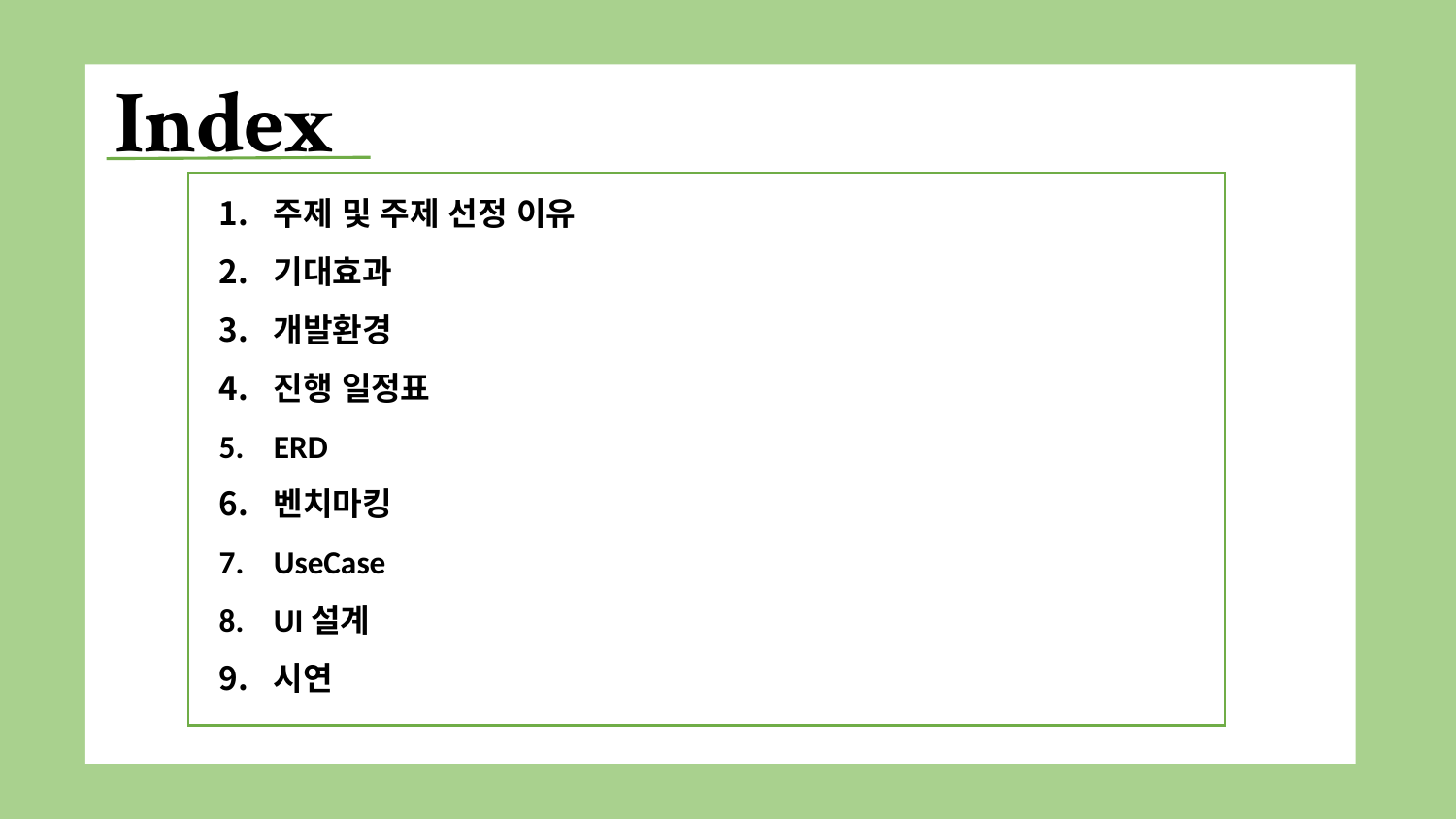

# Index

주제 및 주제 선정 이유
기대효과
개발환경
진행 일정표
ERD
벤치마킹
UseCase
UI설계
시연